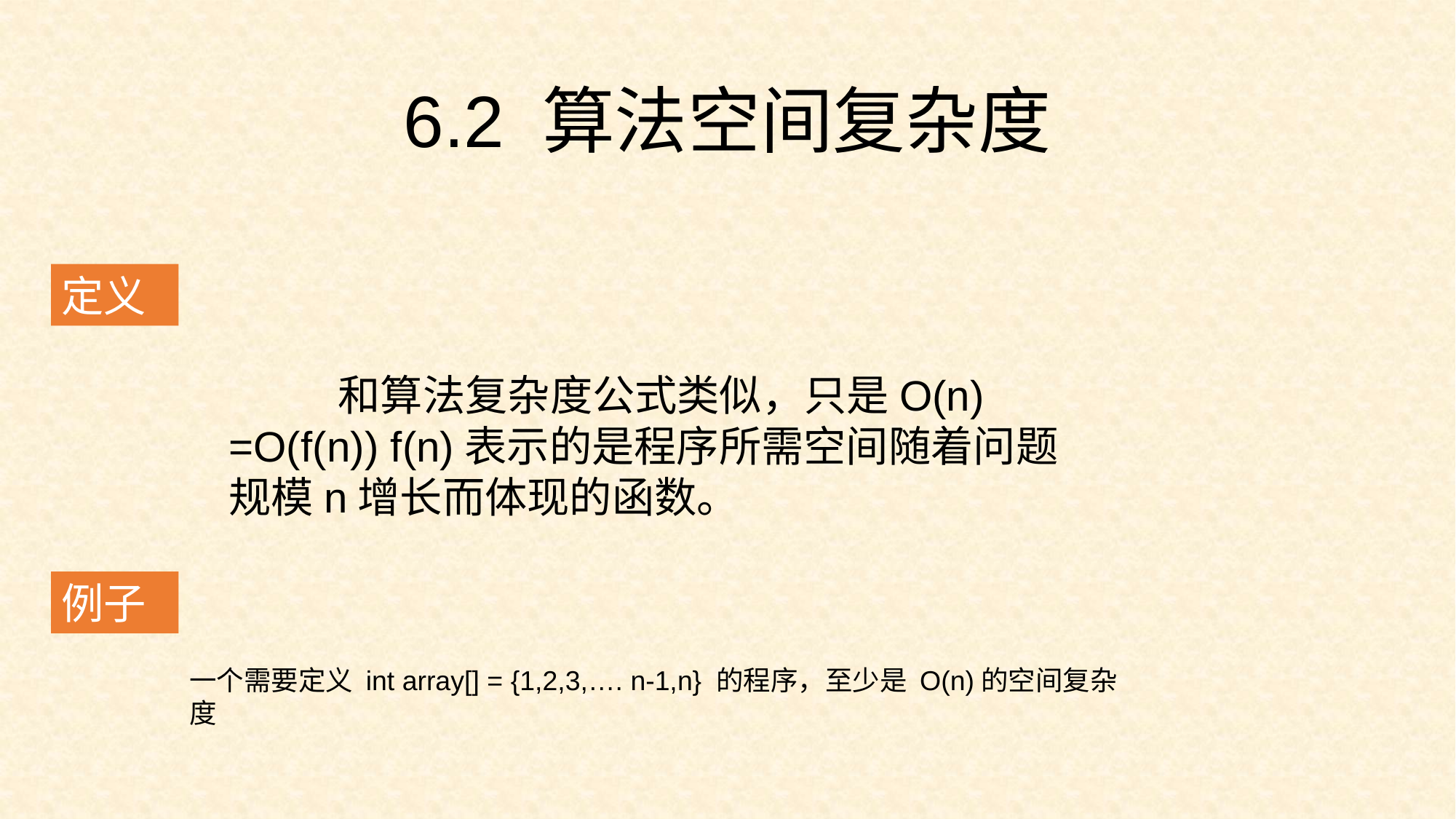

6.2 算法空间复杂度
定义
	和算法复杂度公式类似，只是O(n) =O(f(n)) f(n)表示的是程序所需空间随着问题规模n增长而体现的函数。
例子
一个需要定义 int array[] = {1,2,3,…. n-1,n} 的程序，至少是 O(n)的空间复杂度